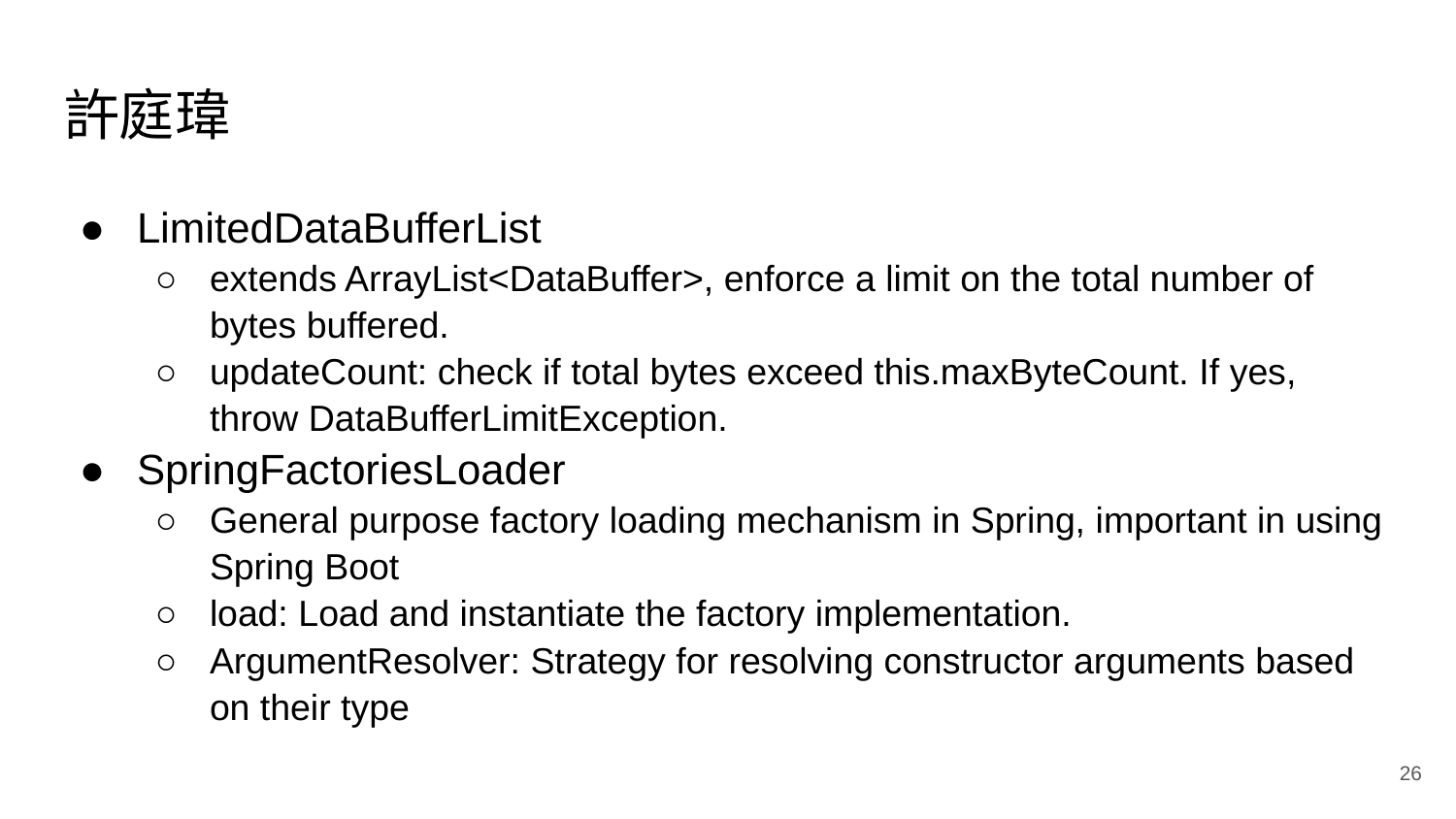

# 許庭瑋
LimitedDataBufferList
extends ArrayList<DataBuffer>, enforce a limit on the total number of bytes buffered.
updateCount: check if total bytes exceed this.maxByteCount. If yes, throw DataBufferLimitException.
SpringFactoriesLoader
General purpose factory loading mechanism in Spring, important in using Spring Boot
load: Load and instantiate the factory implementation.
ArgumentResolver: Strategy for resolving constructor arguments based on their type
26